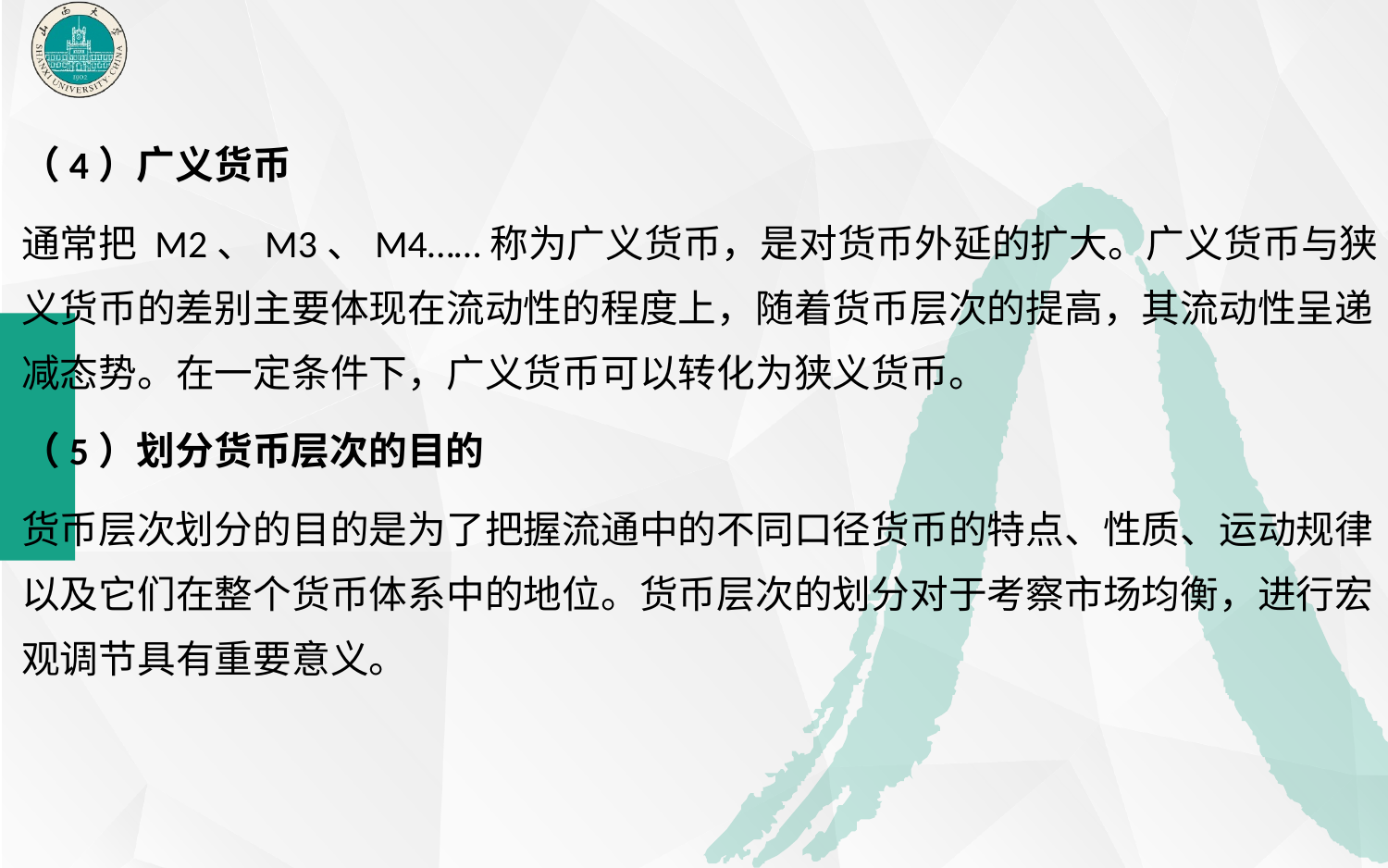

（4）广义货币
通常把 M2、M3、M4……称为广义货币，是对货币外延的扩大。广义货币与狭义货币的差别主要体现在流动性的程度上，随着货币层次的提高，其流动性呈递减态势。在一定条件下，广义货币可以转化为狭义货币。
（5）划分货币层次的目的
货币层次划分的目的是为了把握流通中的不同口径货币的特点、性质、运动规律以及它们在整个货币体系中的地位。货币层次的划分对于考察市场均衡，进行宏观调节具有重要意义。